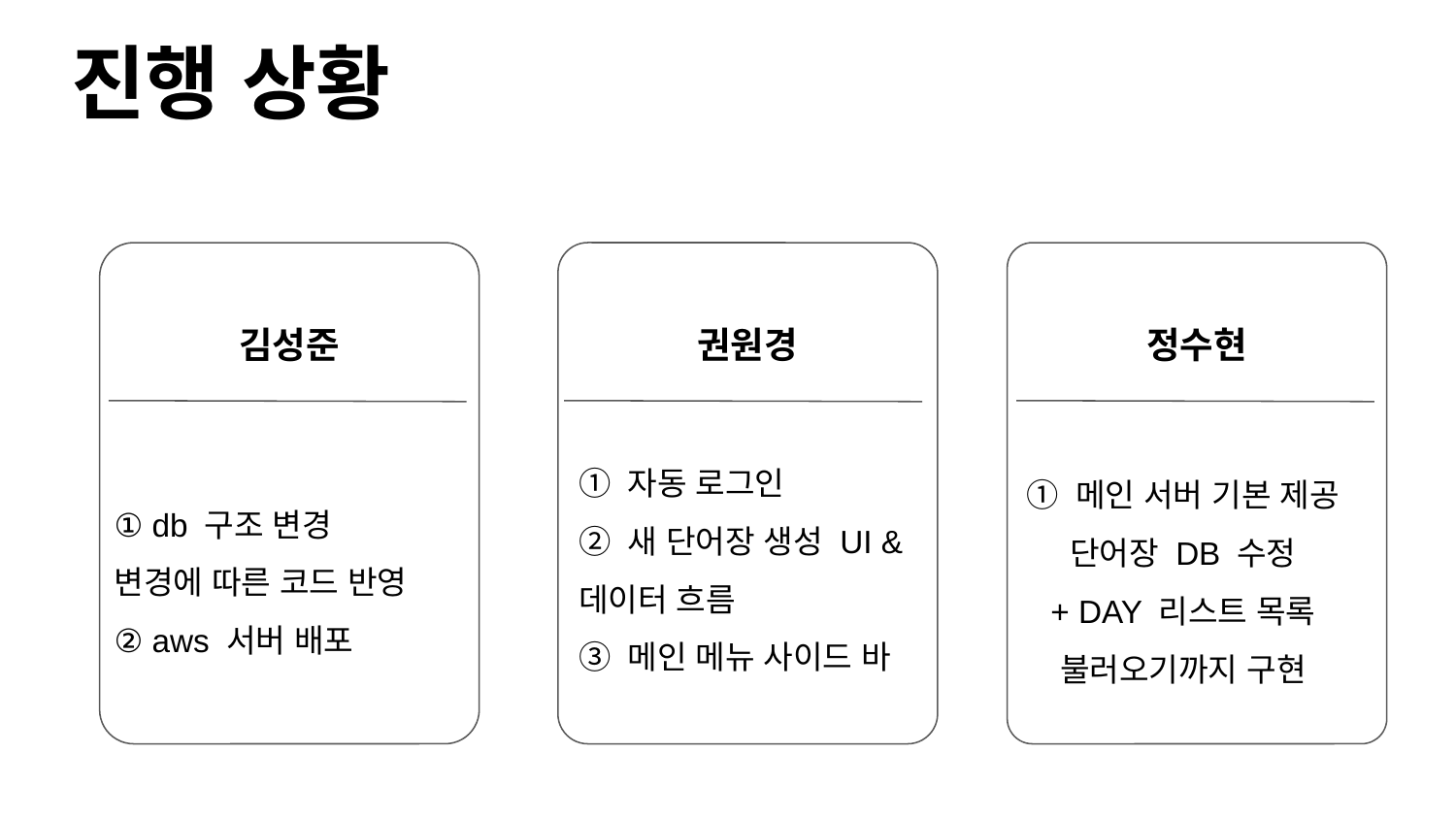

# 진행 상황

김성준
권원경
정수현
① 자동 로그인
② 새 단어장 생성 UI & 데이터 흐름
③ 메인 메뉴 사이드 바
① 메인 서버 기본 제공 단어장 DB 수정
+ DAY 리스트 목록 불러오기까지 구현
① db 구조 변경
변경에 따른 코드 반영
② aws 서버 배포